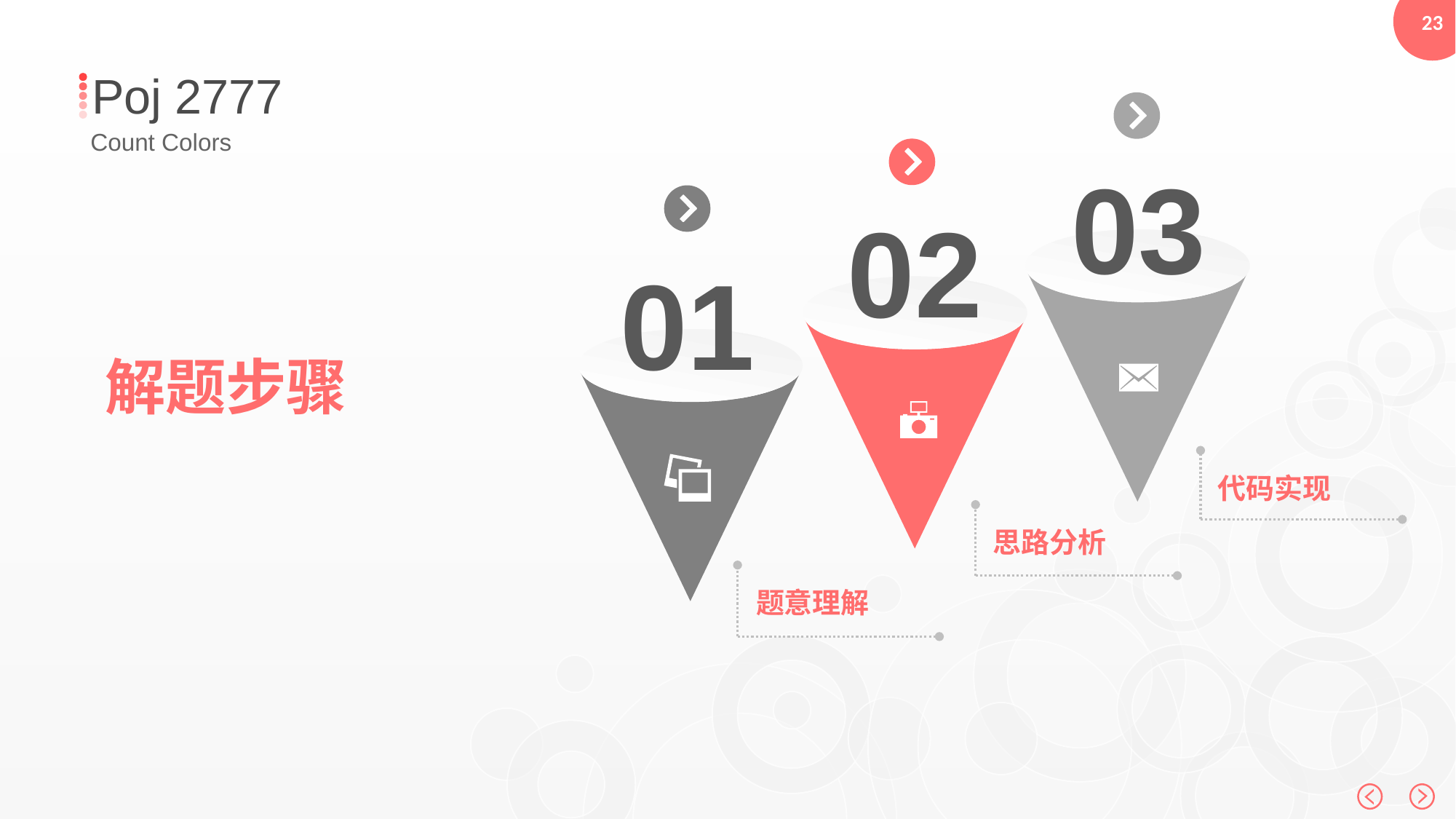

Poj 2777

Count Colors

03

02

01

解题步骤

代码实现
思路分析
题意理解